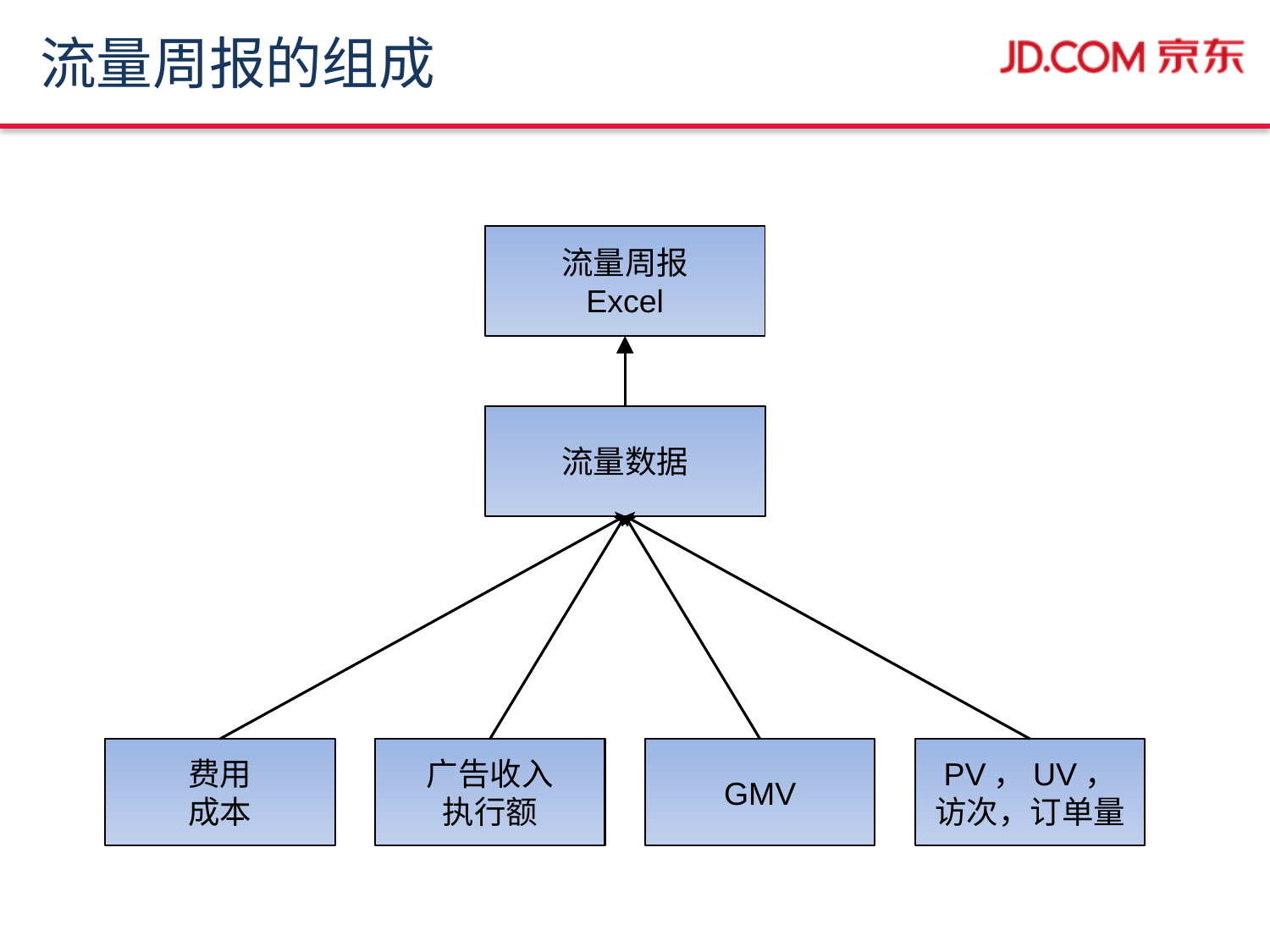

# 流量周报的组成
流量周报
Excel
流量数据
费用
成本
广告收入
执行额
GMV
PV，UV，
访次，订单量